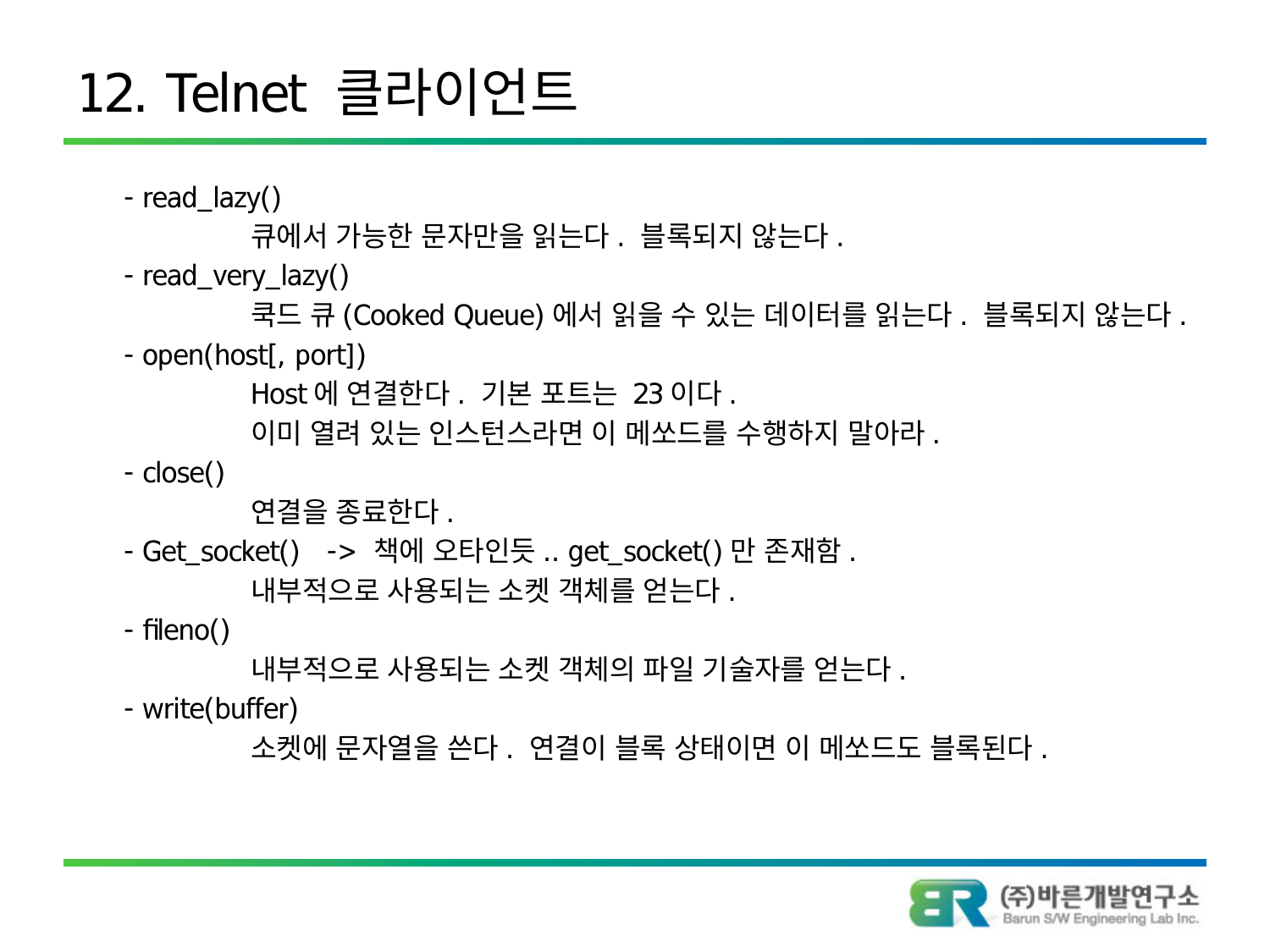

# 12. Telnet 클라이언트
	- read_lazy()
		큐에서 가능한 문자만을 읽는다. 블록되지 않는다.
	- read_very_lazy()
		쿡드 큐(Cooked Queue)에서 읽을 수 있는 데이터를 읽는다. 블록되지 않는다.
	- open(host[, port])
		Host에 연결한다. 기본 포트는 23이다.
		이미 열려 있는 인스턴스라면 이 메쏘드를 수행하지 말아라.
	- close()
		연결을 종료한다.
	- Get_socket()   -> 책에 오타인듯.. get_socket()만 존재함.
		내부적으로 사용되는 소켓 객체를 얻는다.
	- fileno()
		내부적으로 사용되는 소켓 객체의 파일 기술자를 얻는다.
	- write(buffer)
		소켓에 문자열을 쓴다. 연결이 블록 상태이면 이 메쏘드도 블록된다.